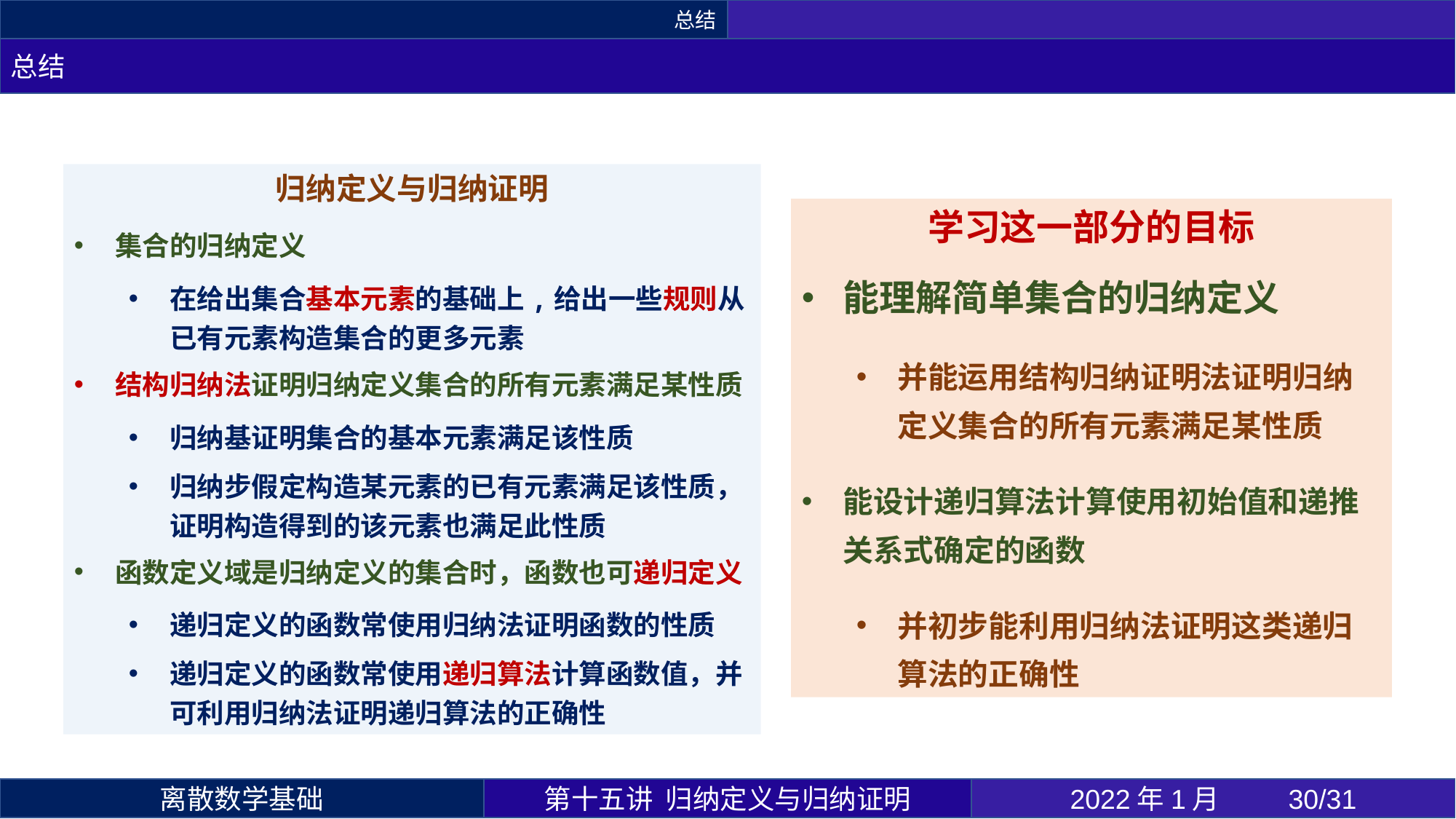

总结
总结
归纳定义与归纳证明
集合的归纳定义
在给出集合基本元素的基础上,给出一些规则从已有元素构造集合的更多元素
结构归纳法证明归纳定义集合的所有元素满足某性质
归纳基证明集合的基本元素满足该性质
归纳步假定构造某元素的已有元素满足该性质，证明构造得到的该元素也满足此性质
函数定义域是归纳定义的集合时，函数也可递归定义
递归定义的函数常使用归纳法证明函数的性质
递归定义的函数常使用递归算法计算函数值，并可利用归纳法证明递归算法的正确性
学习这一部分的目标
能理解简单集合的归纳定义
并能运用结构归纳证明法证明归纳定义集合的所有元素满足某性质
能设计递归算法计算使用初始值和递推关系式确定的函数
并初步能利用归纳法证明这类递归算法的正确性
第十五讲  归纳定义与归纳证明
2022年1月 	30/31
离散数学基础